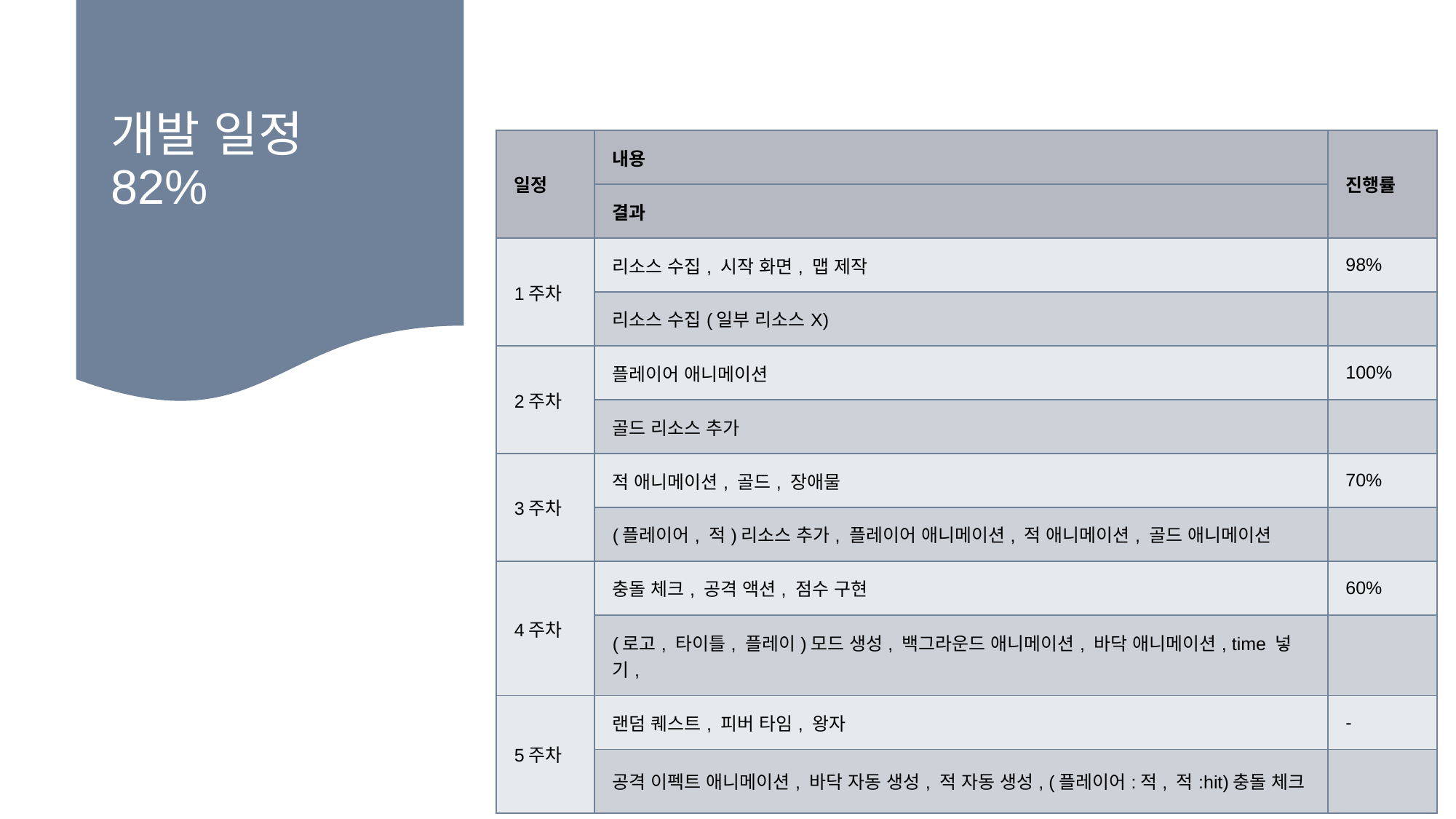

# 개발 일정 82%
| 일정 | 내용 | 진행률 |
| --- | --- | --- |
|  | 결과 |  |
| 1주차 | 리소스 수집, 시작 화면, 맵 제작 | 98% |
|  | 리소스 수집(일부 리소스X) |  |
| 2주차 | 플레이어 애니메이션 | 100% |
|  | 골드 리소스 추가 |  |
| 3주차 | 적 애니메이션, 골드, 장애물 | 70% |
|  | (플레이어, 적)리소스 추가, 플레이어 애니메이션, 적 애니메이션, 골드 애니메이션 |  |
| 4주차 | 충돌 체크, 공격 액션, 점수 구현 | 60% |
|  | (로고, 타이틀, 플레이)모드 생성, 백그라운드 애니메이션, 바닥 애니메이션, time 넣기, |  |
| 5주차 | 랜덤 퀘스트, 피버 타임, 왕자 | - |
|  | 공격 이펙트 애니메이션, 바닥 자동 생성, 적 자동 생성, (플레이어:적, 적:hit)충돌 체크 |  |